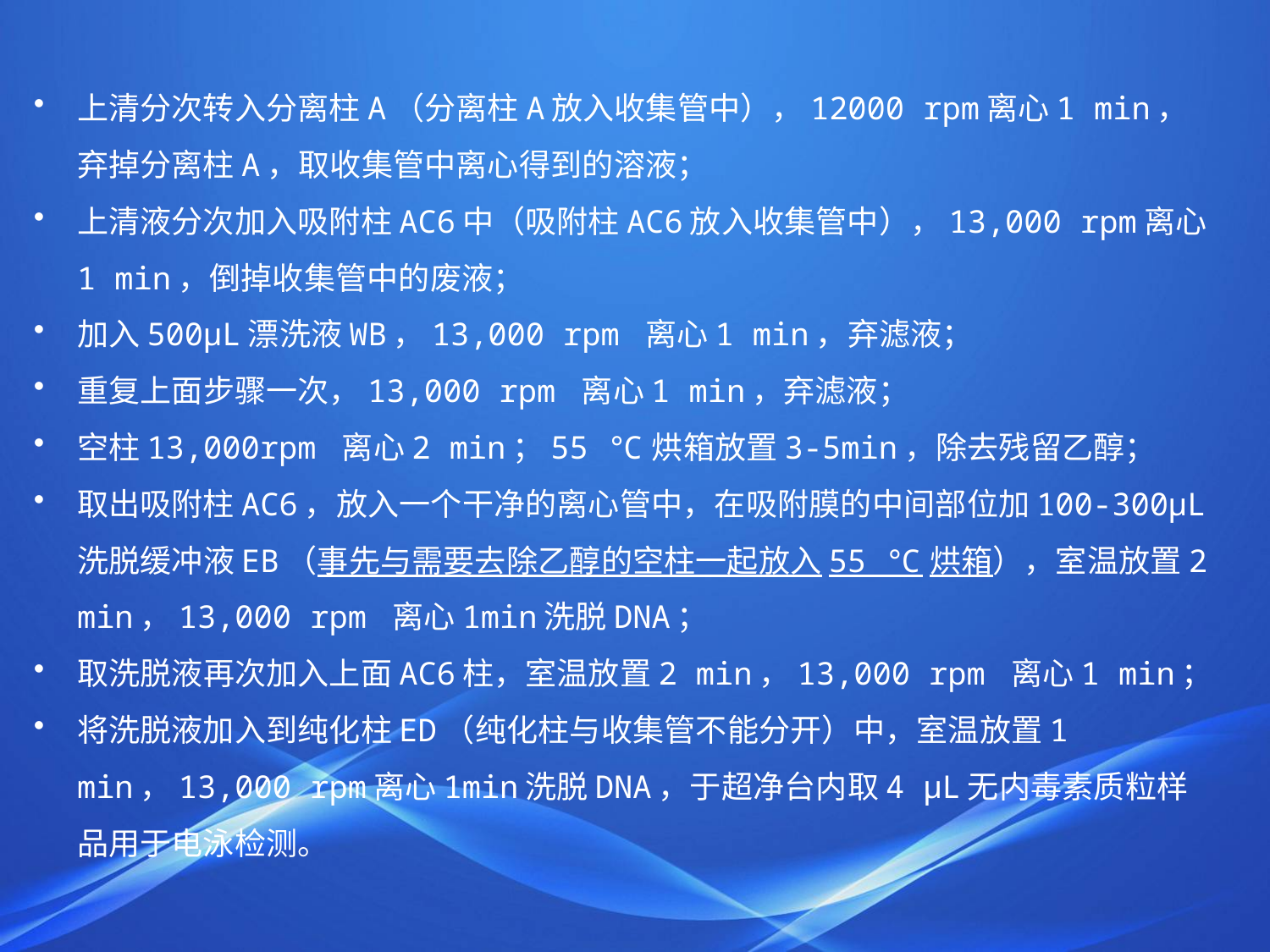

上清分次转入分离柱A（分离柱A放入收集管中），12000 rpm离心1 min，弃掉分离柱A，取收集管中离心得到的溶液；
上清液分次加入吸附柱AC6中（吸附柱AC6放入收集管中），13,000 rpm离心1 min，倒掉收集管中的废液；
加入500μL漂洗液WB，13,000 rpm 离心1 min，弃滤液；
重复上面步骤一次，13,000 rpm 离心1 min，弃滤液；
空柱13,000rpm 离心2 min；55 ℃烘箱放置3-5min，除去残留乙醇；
取出吸附柱AC6，放入一个干净的离心管中，在吸附膜的中间部位加100-300μL洗脱缓冲液EB（事先与需要去除乙醇的空柱一起放入55 ℃烘箱），室温放置2 min，13,000 rpm 离心1min洗脱DNA；
取洗脱液再次加入上面AC6柱，室温放置2 min，13,000 rpm 离心1 min；
将洗脱液加入到纯化柱ED（纯化柱与收集管不能分开）中，室温放置1 min，13,000 rpm离心1min洗脱DNA，于超净台内取4 μL无内毒素质粒样品用于电泳检测。